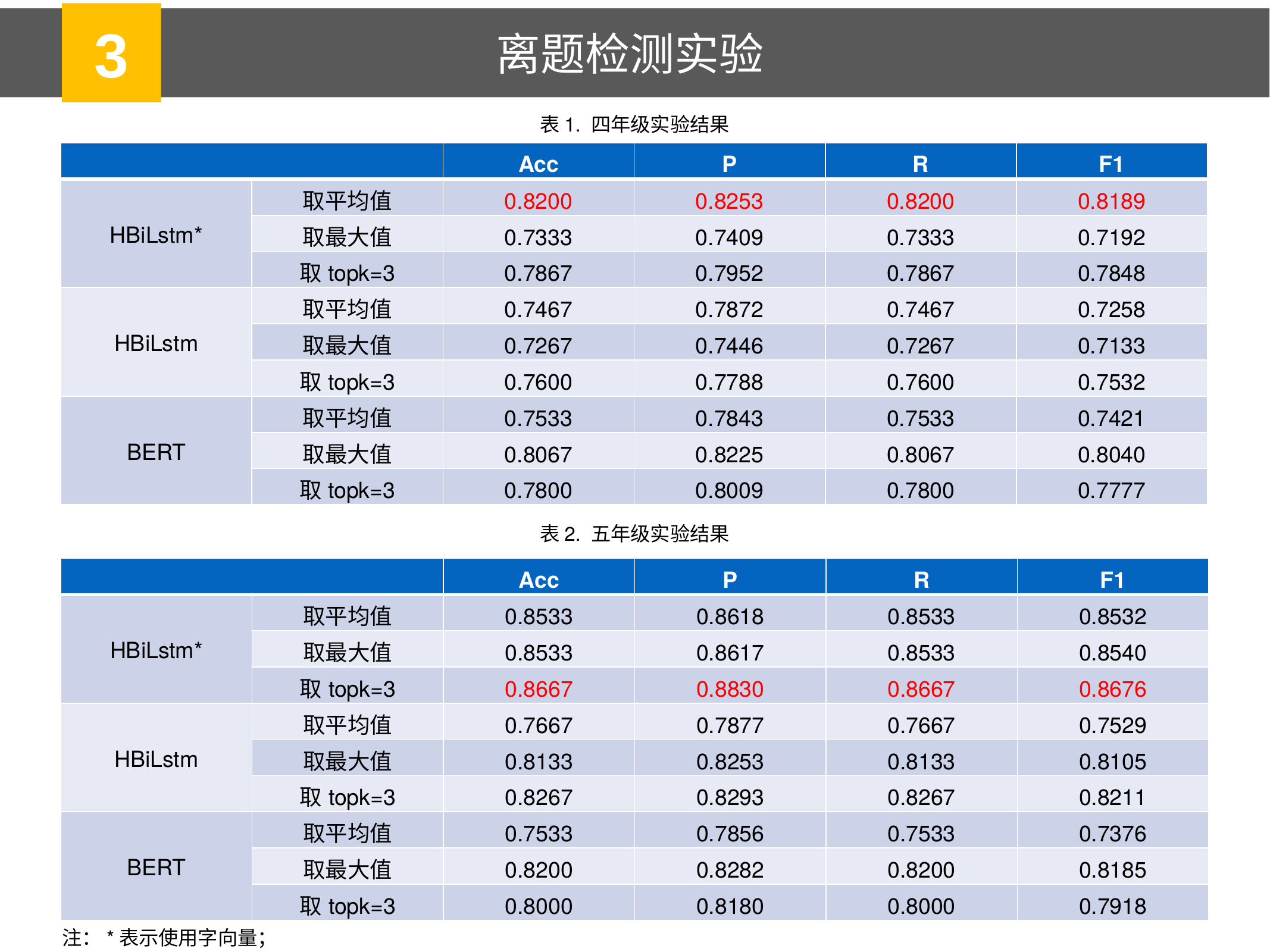

3

离题检测实验
表1. 四年级实验结果
|  |  | Acc | P | R | F1 |
| --- | --- | --- | --- | --- | --- |
| HBiLstm\* | 取平均值 | 0.8200 | 0.8253 | 0.8200 | 0.8189 |
|  | 取最大值 | 0.7333 | 0.7409 | 0.7333 | 0.7192 |
|  | 取topk=3 | 0.7867 | 0.7952 | 0.7867 | 0.7848 |
| HBiLstm | 取平均值 | 0.7467 | 0.7872 | 0.7467 | 0.7258 |
|  | 取最大值 | 0.7267 | 0.7446 | 0.7267 | 0.7133 |
|  | 取topk=3 | 0.7600 | 0.7788 | 0.7600 | 0.7532 |
| BERT | 取平均值 | 0.7533 | 0.7843 | 0.7533 | 0.7421 |
|  | 取最大值 | 0.8067 | 0.8225 | 0.8067 | 0.8040 |
|  | 取topk=3 | 0.7800 | 0.8009 | 0.7800 | 0.7777 |
表2. 五年级实验结果
|  |  | Acc | P | R | F1 |
| --- | --- | --- | --- | --- | --- |
| HBiLstm\* | 取平均值 | 0.8533 | 0.8618 | 0.8533 | 0.8532 |
|  | 取最大值 | 0.8533 | 0.8617 | 0.8533 | 0.8540 |
|  | 取topk=3 | 0.8667 | 0.8830 | 0.8667 | 0.8676 |
| HBiLstm | 取平均值 | 0.7667 | 0.7877 | 0.7667 | 0.7529 |
|  | 取最大值 | 0.8133 | 0.8253 | 0.8133 | 0.8105 |
|  | 取topk=3 | 0.8267 | 0.8293 | 0.8267 | 0.8211 |
| BERT | 取平均值 | 0.7533 | 0.7856 | 0.7533 | 0.7376 |
|  | 取最大值 | 0.8200 | 0.8282 | 0.8200 | 0.8185 |
|  | 取topk=3 | 0.8000 | 0.8180 | 0.8000 | 0.7918 |
注：*表示使用字向量；